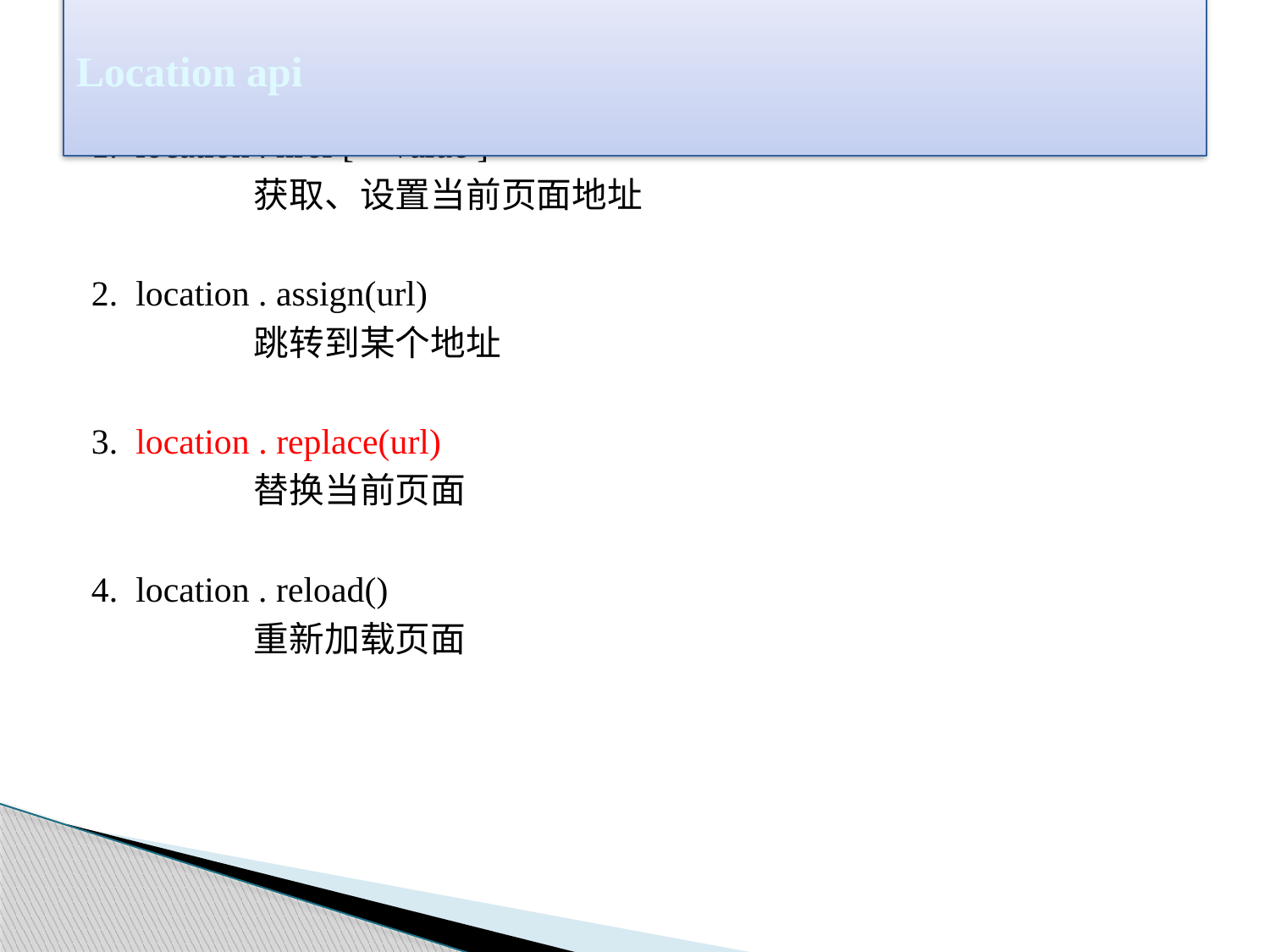

# Location api
1.  location . href [ = value ]
		获取、设置当前页面地址

2.  location . assign(url)
		跳转到某个地址

3.  location . replace(url)
		替换当前页面

4.  location . reload()
		重新加载页面